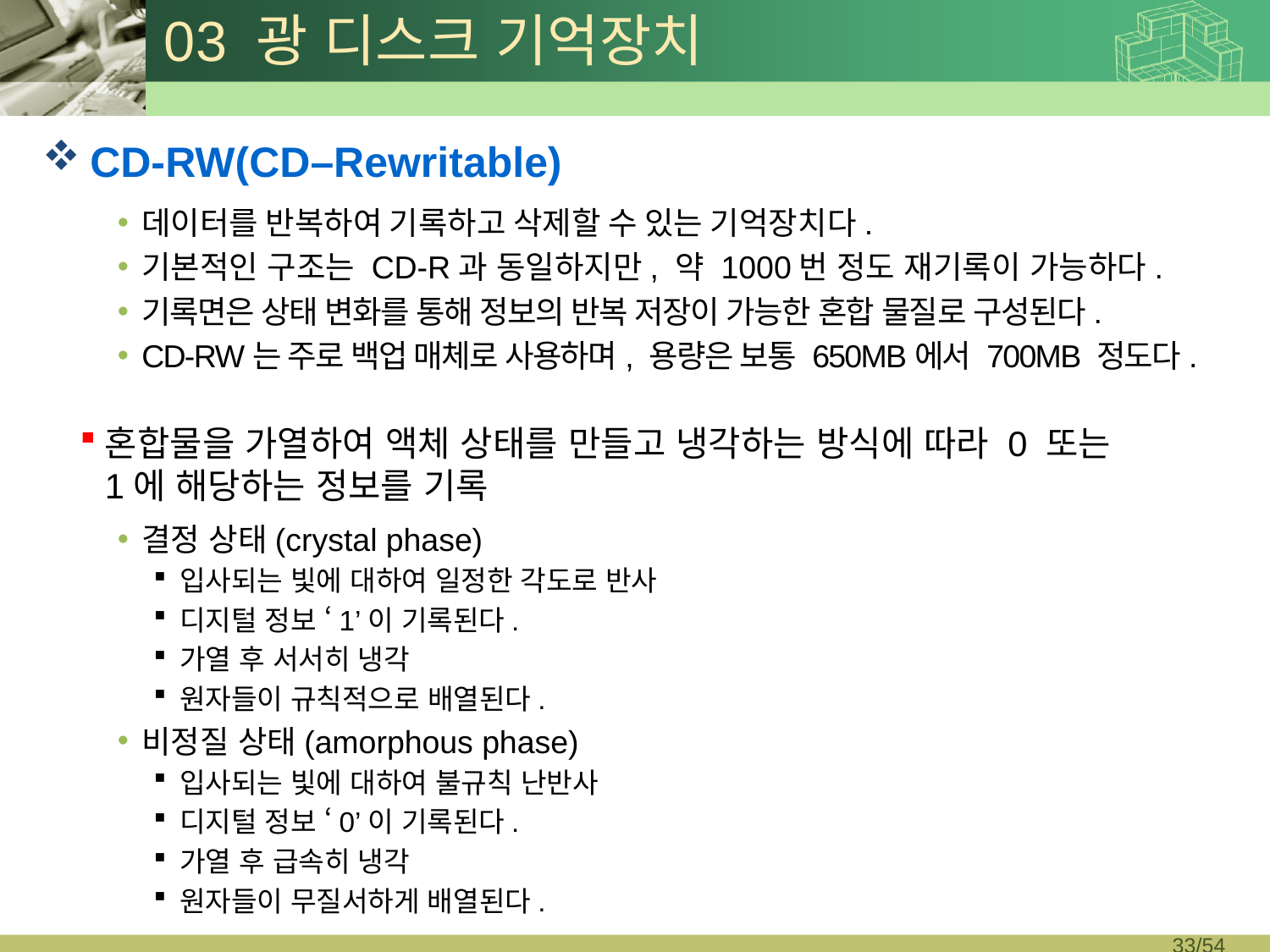

# 03 광 디스크 기억장치
CD-RW(CD–Rewritable)
데이터를 반복하여 기록하고 삭제할 수 있는 기억장치다.
기본적인 구조는 CD-R과 동일하지만, 약 1000번 정도 재기록이 가능하다.
기록면은 상태 변화를 통해 정보의 반복 저장이 가능한 혼합 물질로 구성된다.
CD-RW는 주로 백업 매체로 사용하며, 용량은 보통 650MB에서 700MB 정도다.

혼합물을 가열하여 액체 상태를 만들고 냉각하는 방식에 따라 0 또는
1에 해당하는 정보를 기록
결정 상태(crystal phase)
입사되는 빛에 대하여 일정한 각도로 반사
디지털 정보 ‘1’이 기록된다.
가열 후 서서히 냉각
원자들이 규칙적으로 배열된다.
비정질 상태(amorphous phase)
입사되는 빛에 대하여 불규칙 난반사
디지털 정보 ‘0’이 기록된다.
가열 후 급속히 냉각
원자들이 무질서하게 배열된다.